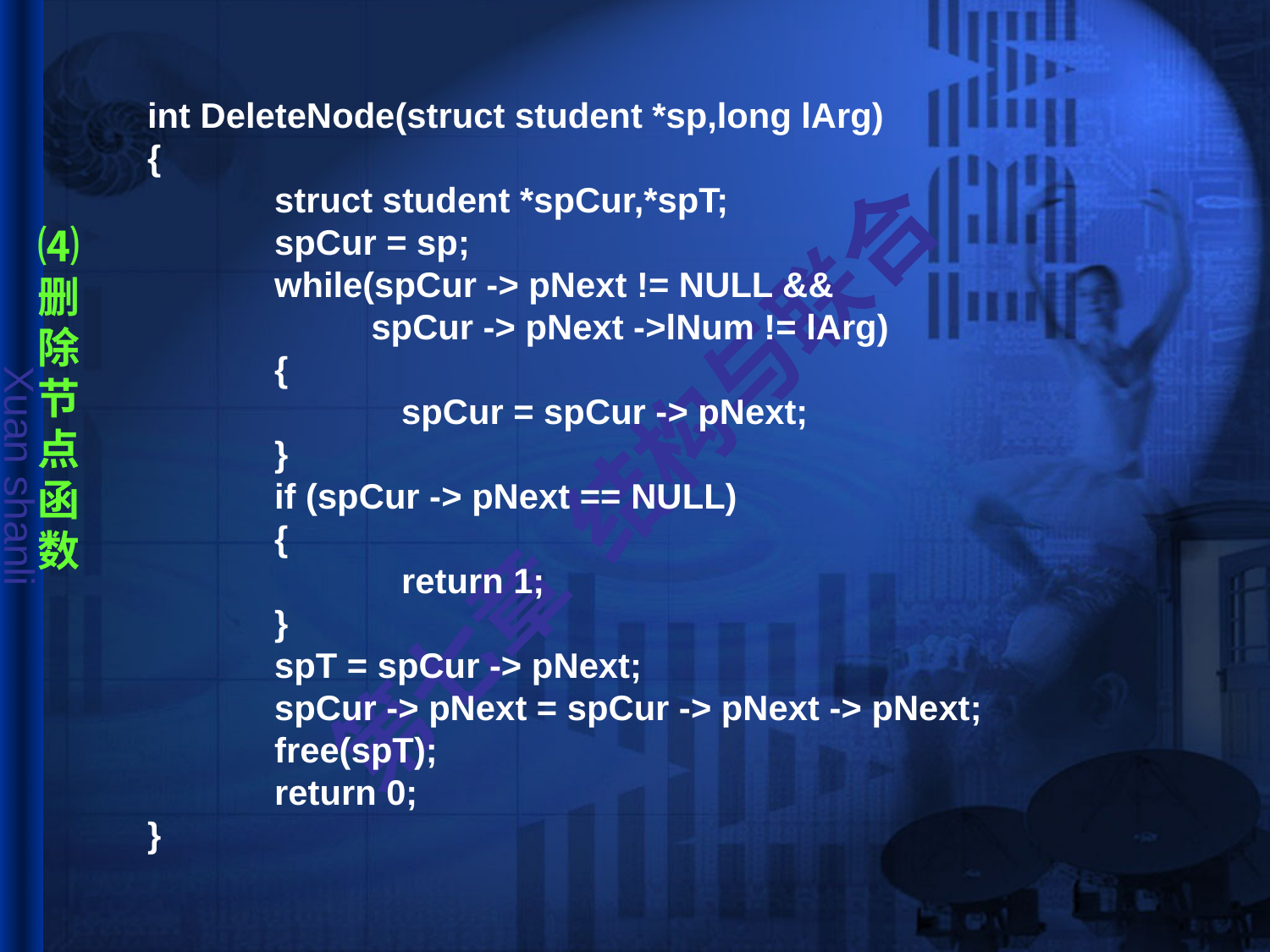

int DeleteNode(struct student *sp,long lArg)
{
	struct student *spCur,*spT;
	spCur = sp;
	while(spCur -> pNext != NULL &&
                       spCur -> pNext ->lNum != lArg)
	{
		spCur = spCur -> pNext;
	}
	if (spCur -> pNext == NULL)
	{
		return 1;
	}
	spT = spCur -> pNext;
	spCur -> pNext = spCur -> pNext -> pNext;
	free(spT);
	return 0;
}
# ⑷删除节点函数